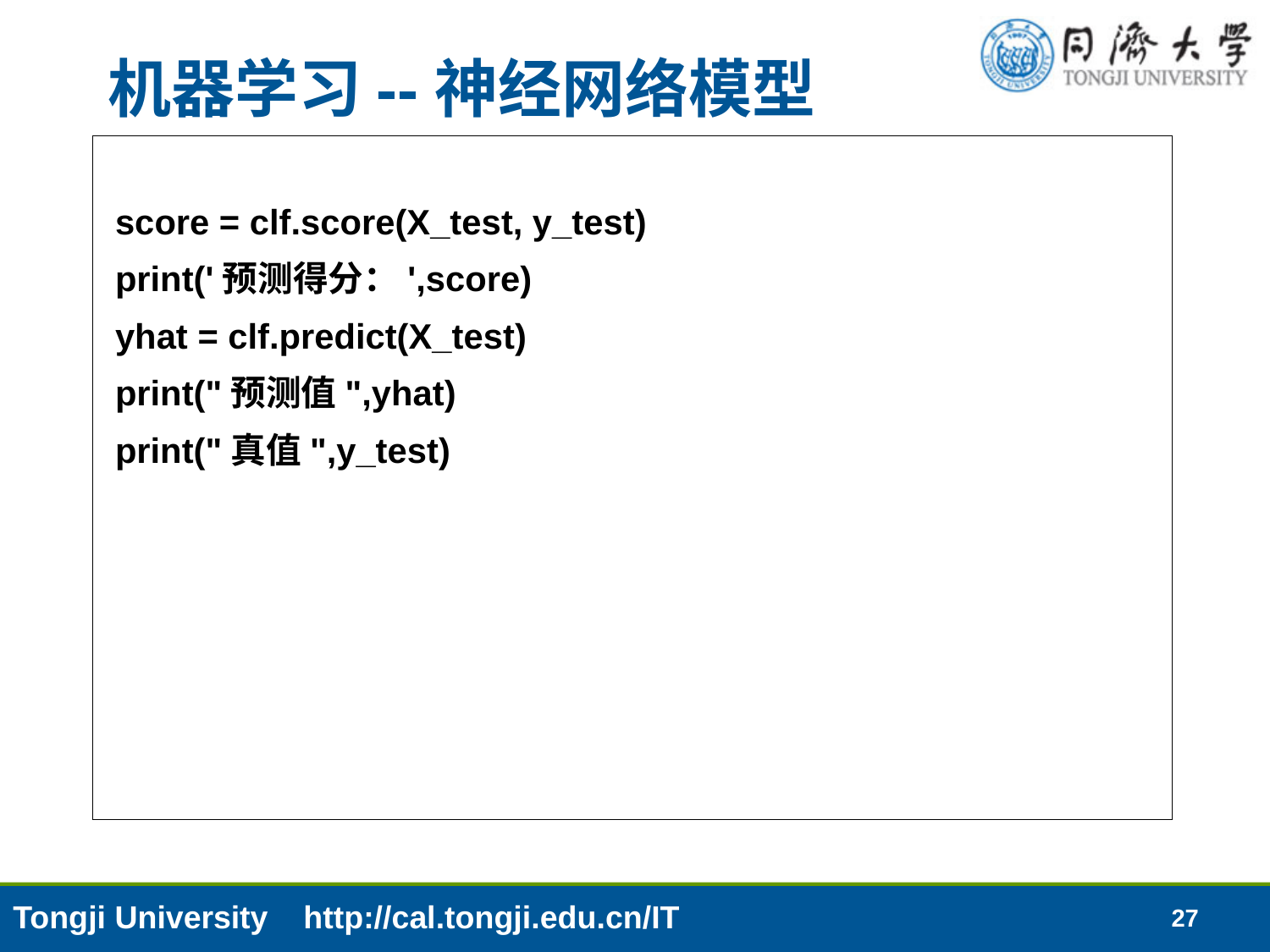

# 机器学习--神经网络模型

score = clf.score(X_test, y_test)
print('预测得分：',score)
yhat = clf.predict(X_test)
print("预测值",yhat)
print("真值",y_test)